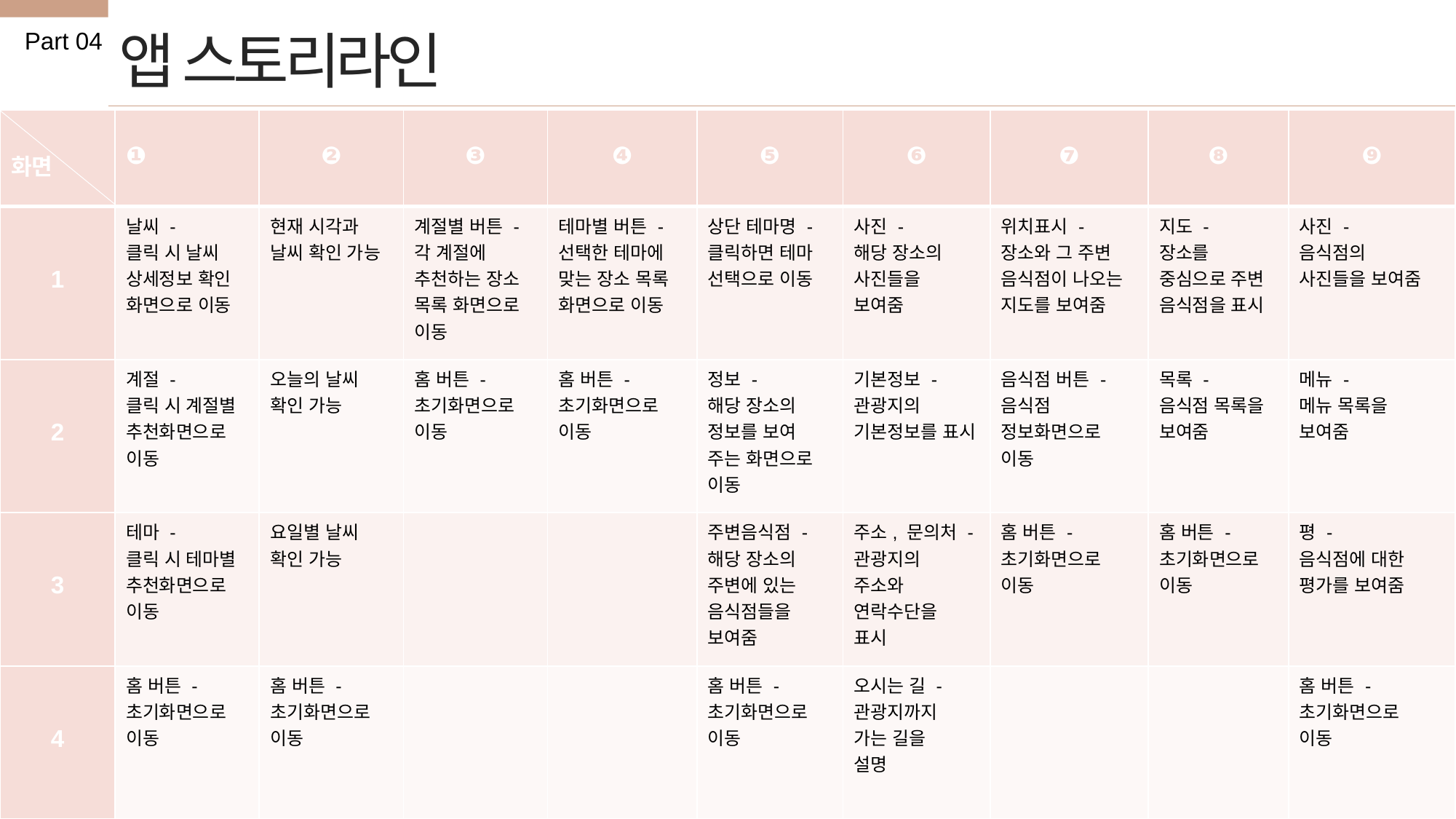

앱 스토리라인
Part 04
| 화면 기능 | ❶ | ❷ | ❸ | ❹ | ❺ | ❻ | ❼ | ❽ | ❾ |
| --- | --- | --- | --- | --- | --- | --- | --- | --- | --- |
| 1 | 날씨 - 클릭 시 날씨 상세정보 확인 화면으로 이동 | 현재 시각과 날씨 확인 가능 | 계절별 버튼 - 각 계절에 추천하는 장소 목록 화면으로 이동 | 테마별 버튼 - 선택한 테마에 맞는 장소 목록 화면으로 이동 | 상단 테마명 - 클릭하면 테마 선택으로 이동 | 사진 - 해당 장소의 사진들을 보여줌 | 위치표시 - 장소와 그 주변 음식점이 나오는 지도를 보여줌 | 지도 - 장소를 중심으로 주변 음식점을 표시 | 사진 - 음식점의 사진들을 보여줌 |
| 2 | 계절 - 클릭 시 계절별 추천화면으로 이동 | 오늘의 날씨 확인 가능 | 홈 버튼 - 초기화면으로 이동 | 홈 버튼 - 초기화면으로 이동 | 정보 - 해당 장소의 정보를 보여 주는 화면으로 이동 | 기본정보 - 관광지의 기본정보를 표시 | 음식점 버튼 - 음식점 정보화면으로 이동 | 목록 - 음식점 목록을 보여줌 | 메뉴 - 메뉴 목록을 보여줌 |
| 3 | 테마 - 클릭 시 테마별 추천화면으로 이동 | 요일별 날씨 확인 가능 |  |  | 주변음식점 - 해당 장소의 주변에 있는 음식점들을 보여줌 | 주소, 문의처 - 관광지의 주소와 연락수단을 표시 | 홈 버튼 - 초기화면으로 이동 | 홈 버튼 - 초기화면으로 이동 | 평 - 음식점에 대한 평가를 보여줌 |
| 4 | 홈 버튼 - 초기화면으로 이동 | 홈 버튼 - 초기화면으로 이동 |  |  | 홈 버튼 - 초기화면으로 이동 | 오시는 길 - 관광지까지 가는 길을 설명 |  |  | 홈 버튼 - 초기화면으로 이동 |